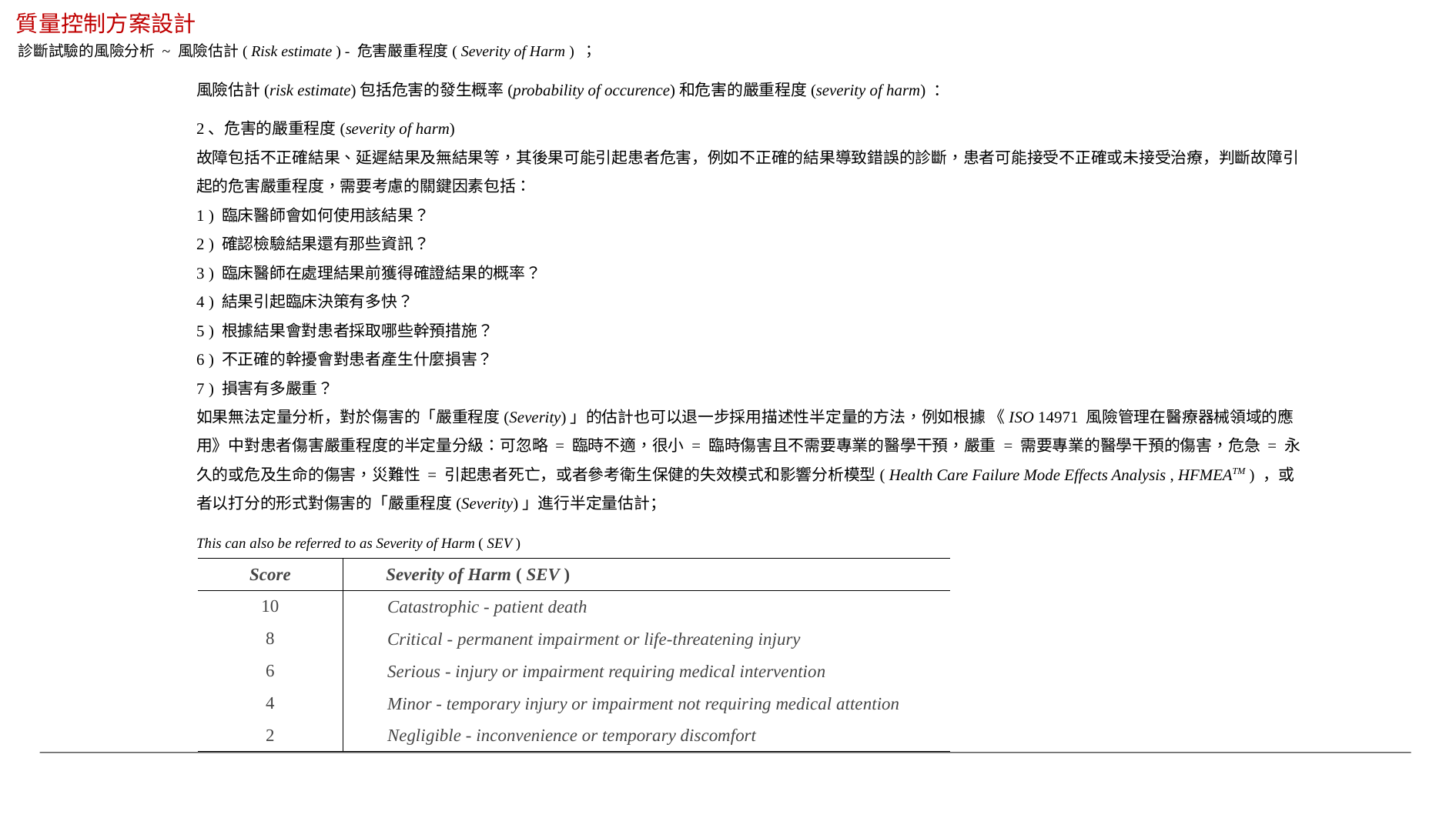

質量控制方案設計
診斷試驗的風險分析 ~ 風險估計( Risk estimate ) - 危害嚴重程度( Severity of Harm ) ；
風險估計(risk estimate)包括危害的發生概率(probability of occurence)和危害的嚴重程度(severity of harm) ：
2、危害的嚴重程度(severity of harm)
故障包括不正確結果、延遲結果及無結果等，其後果可能引起患者危害，例如不正確的結果導致錯誤的診斷，患者可能接受不正確或未接受治療，判斷故障引起的危害嚴重程度，需要考慮的關鍵因素包括：
1 ) 臨床醫師會如何使用該結果？
2 ) 確認檢驗結果還有那些資訊？
3 ) 臨床醫師在處理結果前獲得確證結果的概率？
4 ) 結果引起臨床決策有多快？
5 ) 根據結果會對患者採取哪些幹預措施？
6 ) 不正確的幹擾會對患者產生什麼損害？
7 ) 損害有多嚴重？
如果無法定量分析，對於傷害的「嚴重程度(Severity)」的估計也可以退一步採用描述性半定量的方法，例如根據 《ISO 14971 風險管理在醫療器械領域的應用》中對患者傷害嚴重程度的半定量分級：可忽略 = 臨時不適，很小 = 臨時傷害且不需要專業的醫學干預，嚴重 = 需要專業的醫學干預的傷害，危急 = 永久的或危及生命的傷害，災難性 = 引起患者死亡，或者參考衛生保健的失效模式和影響分析模型( Health Care Failure Mode Effects Analysis , HFMEATM ) ，或者以打分的形式對傷害的「嚴重程度(Severity)」進行半定量估計；
This can also be referred to as Severity of Harm ( SEV )
| Score |  | Severity of Harm ( SEV ) |
| --- | --- | --- |
| 10 |  | Catastrophic - patient death |
| 8 |  | Critical - permanent impairment or life-threatening injury |
| 6 |  | Serious - injury or impairment requiring medical intervention |
| 4 |  | Minor - temporary injury or impairment not requiring medical attention |
| 2 |  | Negligible - inconvenience or temporary discomfort |